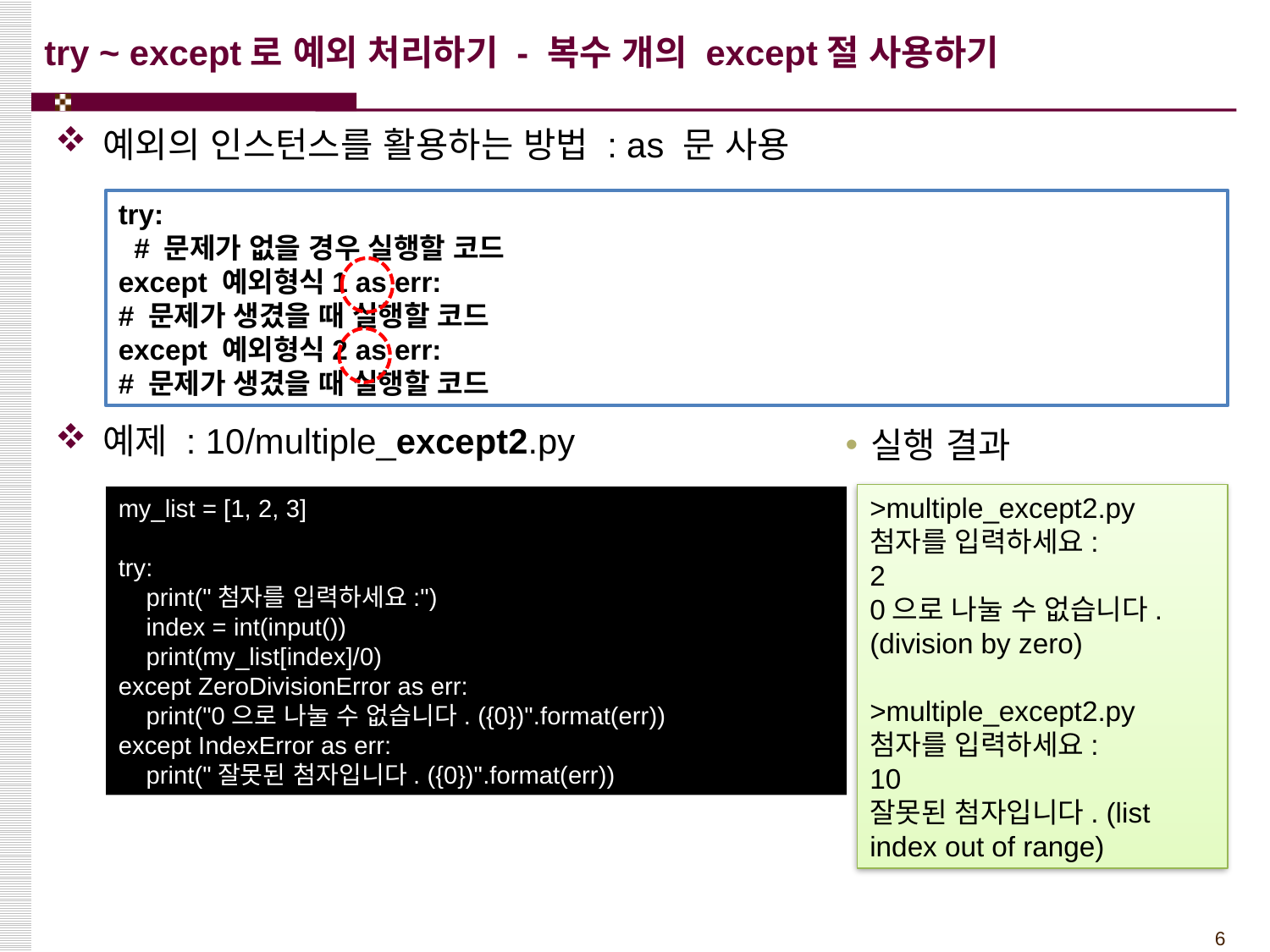

# try ~ except로 예외 처리하기 - 복수 개의 except절 사용하기
예외의 인스턴스를 활용하는 방법 : as 문 사용

예제 : 10/multiple_except2.py

try:
  # 문제가 없을 경우 실행할 코드
except 예외형식1 as err:
# 문제가 생겼을 때 실행할 코드
except 예외형식2 as err:
# 문제가 생겼을 때 실행할 코드

실행 결과

>multiple_except2.py
첨자를 입력하세요:
2
0으로 나눌 수 없습니다. (division by zero)

>multiple_except2.py
첨자를 입력하세요:
10
잘못된 첨자입니다. (list index out of range)
my_list = [1, 2, 3]

try:
    print("첨자를 입력하세요:")
    index = int(input())
    print(my_list[index]/0)
except ZeroDivisionError as err:
    print("0으로 나눌 수 없습니다. ({0})".format(err))
except IndexError as err:
    print("잘못된 첨자입니다. ({0})".format(err))